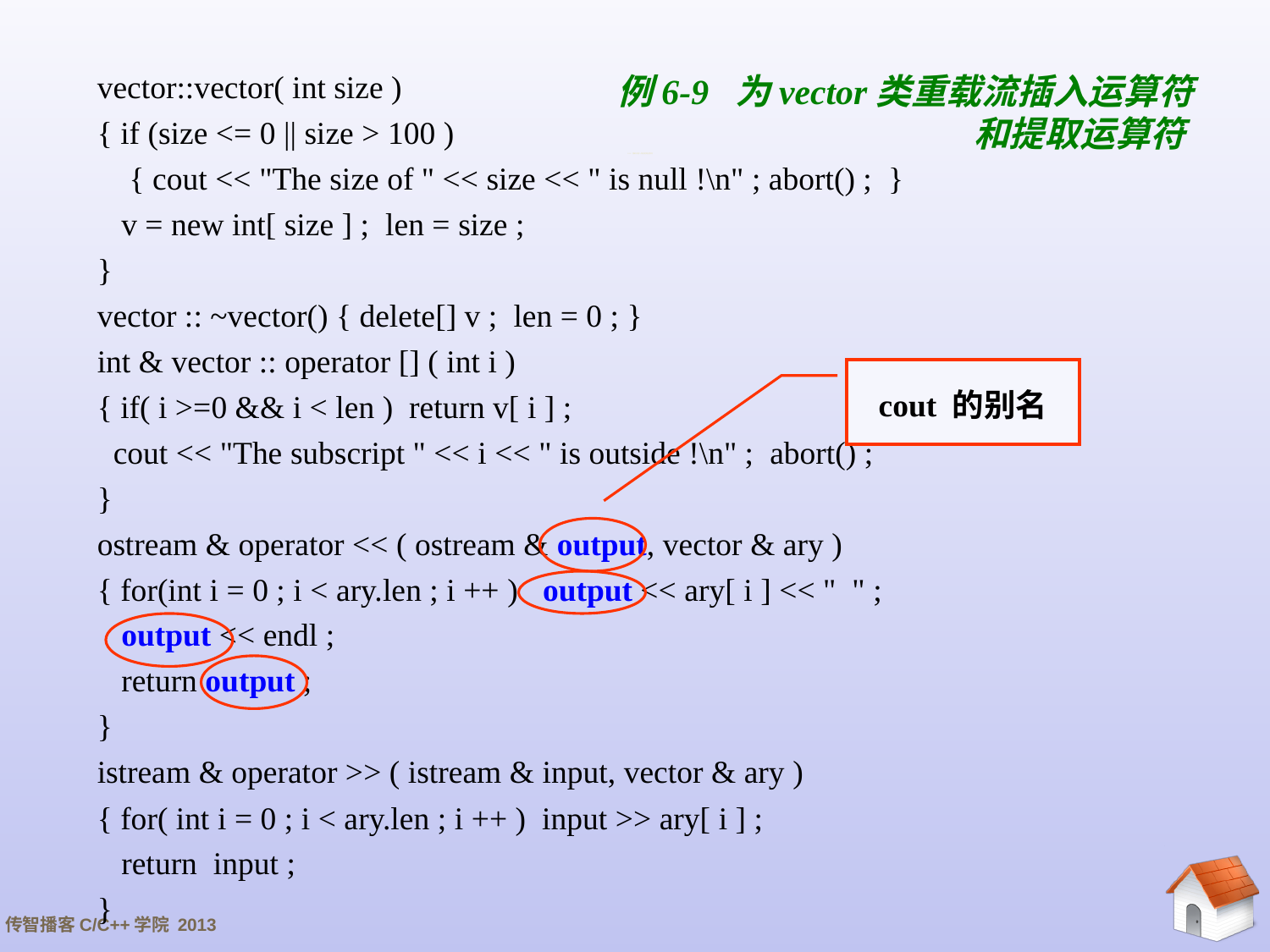

vector::vector( int size )
{ if (size <= 0 || size > 100 )
    { cout << "The size of " << size << " is null !\n" ; abort() ;  }
   v = new int[ size ] ;  len = size ;
}
vector :: ~vector() { delete[] v ;  len = 0 ; }
int & vector :: operator [] ( int i )
{ if( i >=0 && i < len )  return v[ i ] ;
  cout << "The subscript " << i << " is outside !\n" ;  abort() ;
}
ostream & operator << ( ostream & output, vector & ary )
{ for(int i = 0 ; i < ary.len ; i ++ )   output << ary[ i ] << "  " ;
   output << endl ;
   return output ;
}
istream & operator >> ( istream & input, vector & ary )
{ for( int i = 0 ; i < ary.len ; i ++ )  input >> ary[ i ] ;
   return  input ;
}
例6-9  为vector类重载流插入运算符和提取运算符
# 6.3.4  重载流插入和流提取运算符
cout 的别名